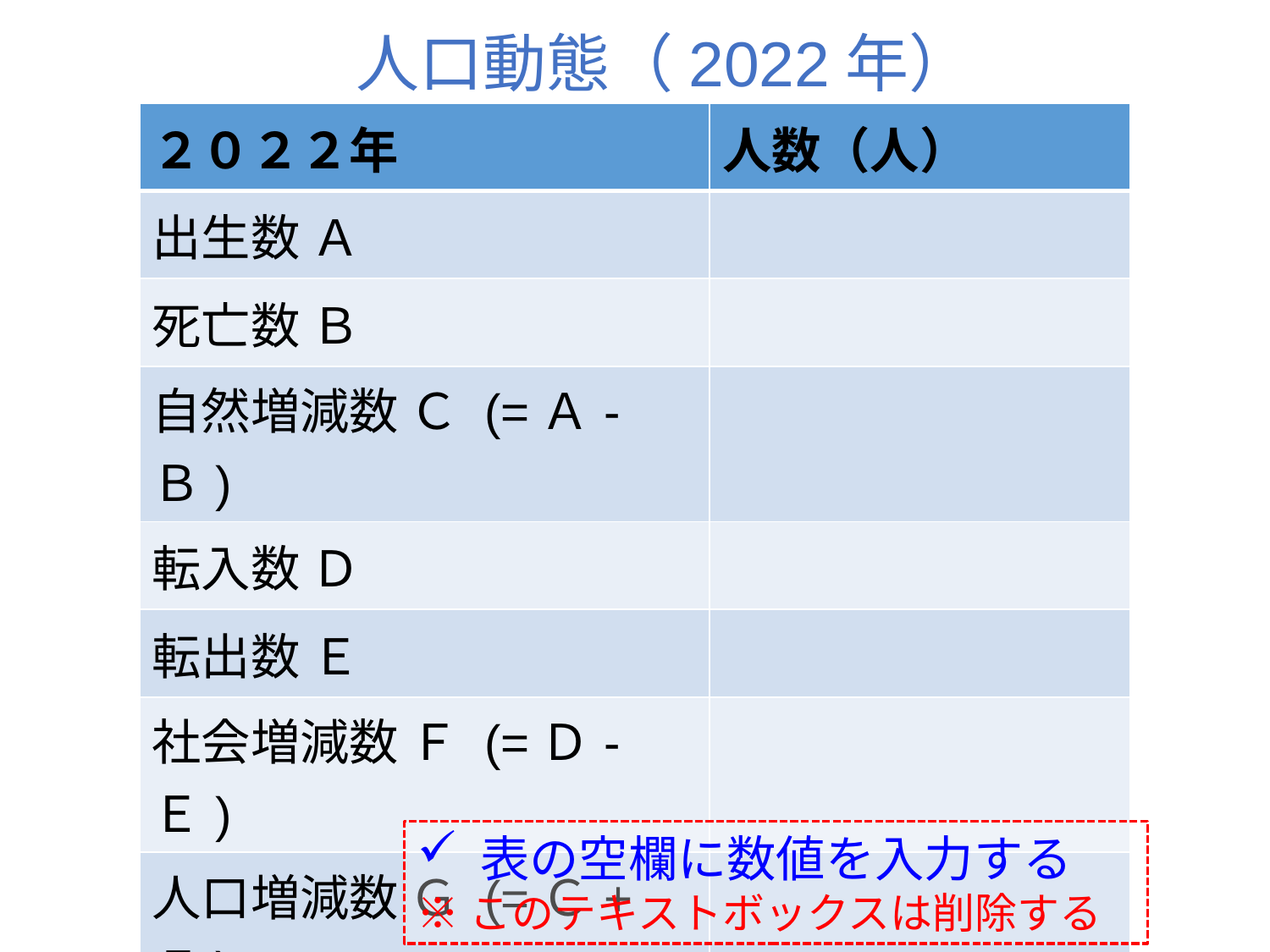

# 人口動態（2022年）
| ２０２２年 | 人数（人） |
| --- | --- |
| 出生数 Ａ |  |
| 死亡数 Ｂ |  |
| 自然増減数 Ｃ (=Ａ-Ｂ) |  |
| 転入数 Ｄ |  |
| 転出数 Ｅ |  |
| 社会増減数 Ｆ (=Ｄ-Ｅ) |  |
| 人口増減数 Ｇ (=Ｃ+Ｆ) |  |
表の空欄に数値を入力する
※このテキストボックスは削除する